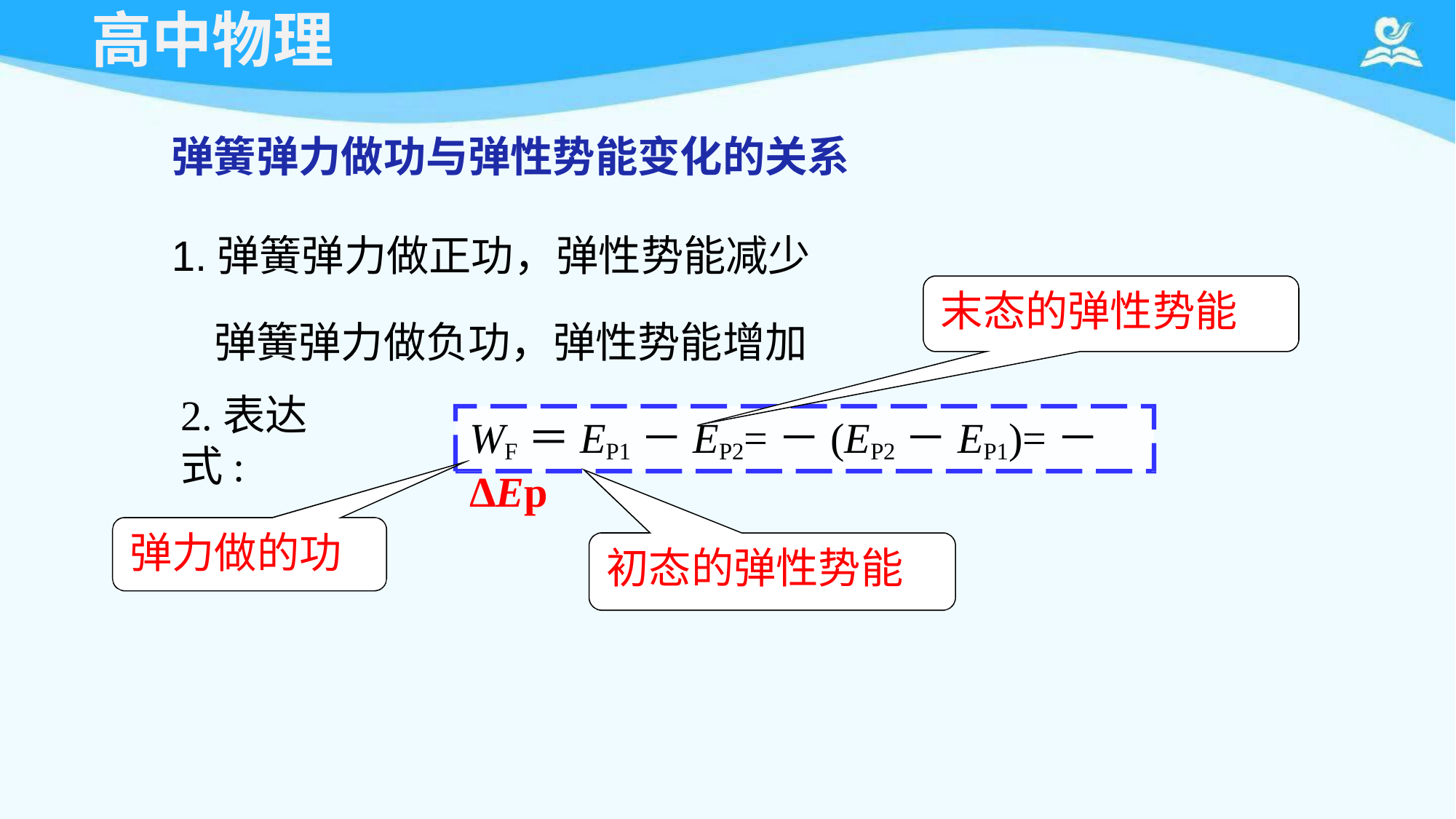

# 高中物理
弹簧弹力做功与弹性势能变化的关系

1.弹簧弹力做正功，弹性势能减少

末态的弹性势能
弹簧弹力做负功，弹性势能增加
2.表达式:

WF＝EP1－EP2=－(EP2－EP1)=－ΔEp

弹力做的功
初态的弹性势能